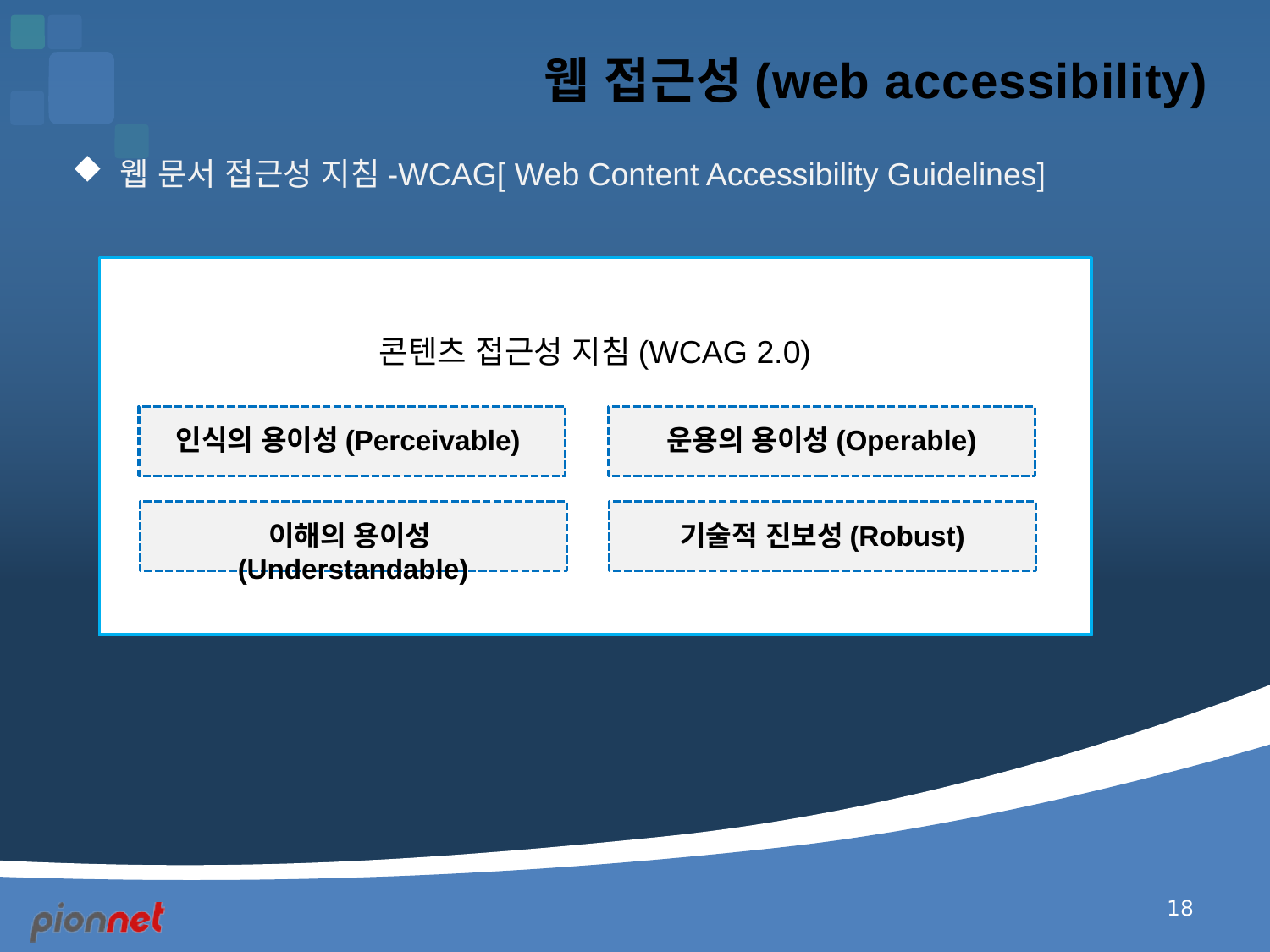

# 웹 접근성(web accessibility)
웹 문서 접근성 지침-WCAG[ Web Content Accessibility Guidelines]

콘텐츠 접근성 지침(WCAG 2.0)

인식의 용이성(Perceivable)

운용의 용이성(Operable)

이해의 용이성(Understandable)

기술적 진보성(Robust)
18